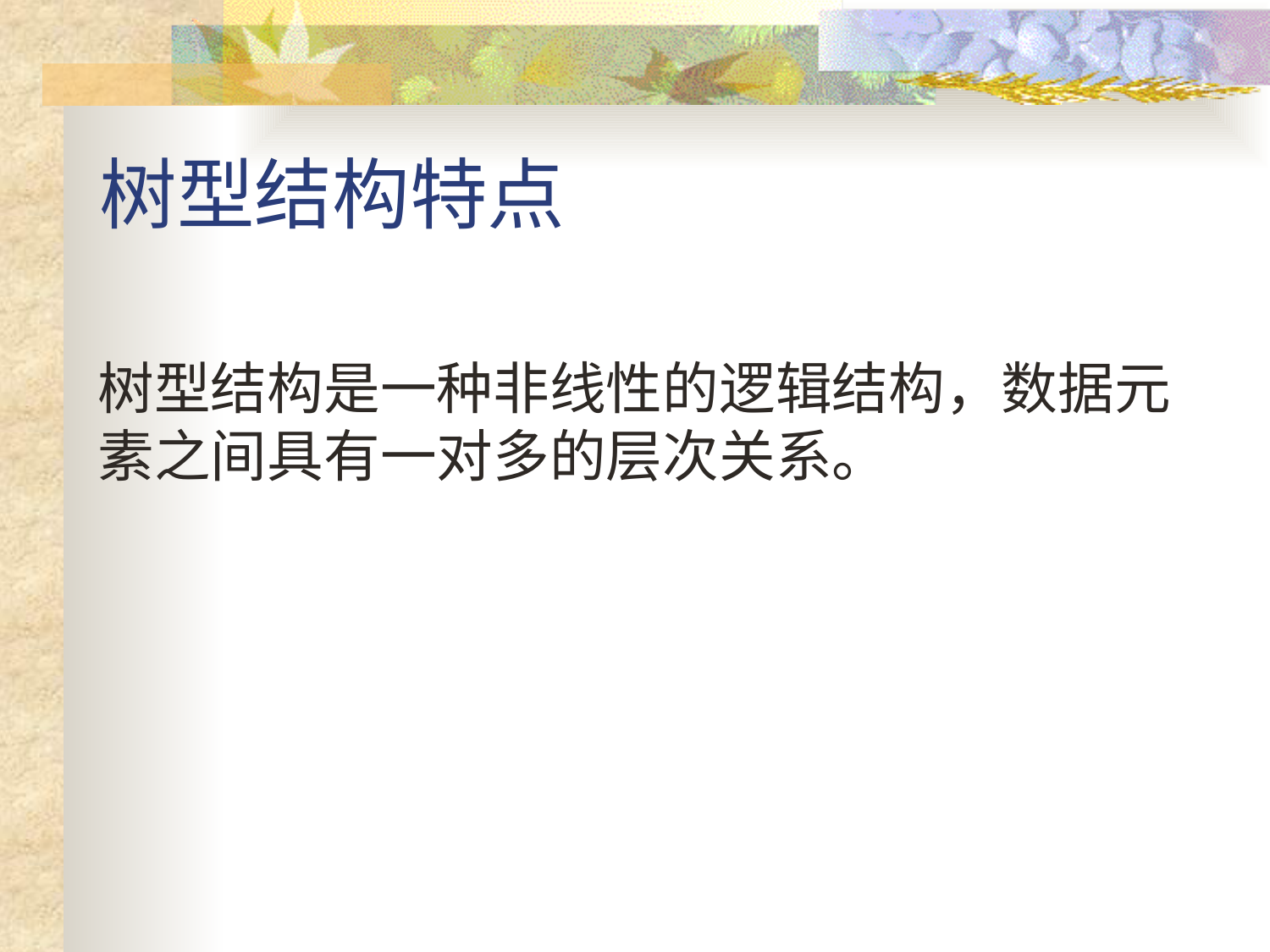

# 树型结构特点
树型结构是一种非线性的逻辑结构，数据元素之间具有一对多的层次关系。